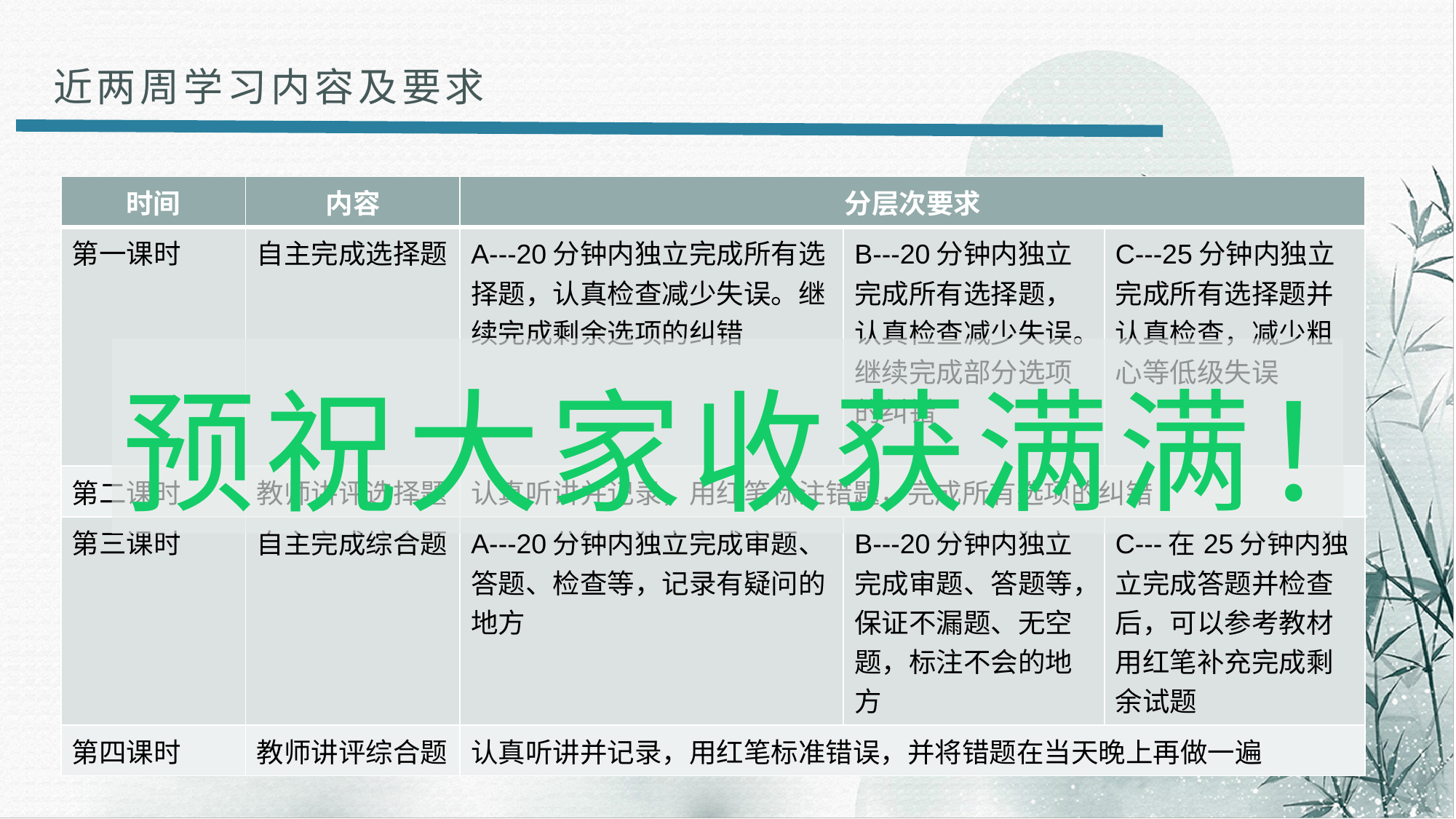

近两周学习内容及要求
| 时间 | 内容 | 分层次要求 |  |  |
| --- | --- | --- | --- | --- |
| 第一课时 | 自主完成选择题 | A---20分钟内独立完成所有选择题，认真检查减少失误。继续完成剩余选项的纠错 | B---20分钟内独立 完成所有选择题，认真检查减少失误。继续完成部分选项的纠错 | C---25分钟内独立完成所有选择题并认真检查，减少粗心等低级失误 |
| 第二课时 | 教师讲评选择题 | 认真听讲并记录，用红笔标注错题，完成所有选项的纠错 |  |  |
| 第三课时 | 自主完成综合题 | A---20分钟内独立完成审题、答题、检查等，记录有疑问的地方 | B---20分钟内独立完成审题、答题等，保证不漏题、无空题，标注不会的地方 | C---在25分钟内独立完成答题并检查后，可以参考教材用红笔补充完成剩余试题 |
| 第四课时 | 教师讲评综合题 | 认真听讲并记录，用红笔标准错误，并将错题在当天晚上再做一遍 |  |  |
# 预祝大家收获满满！